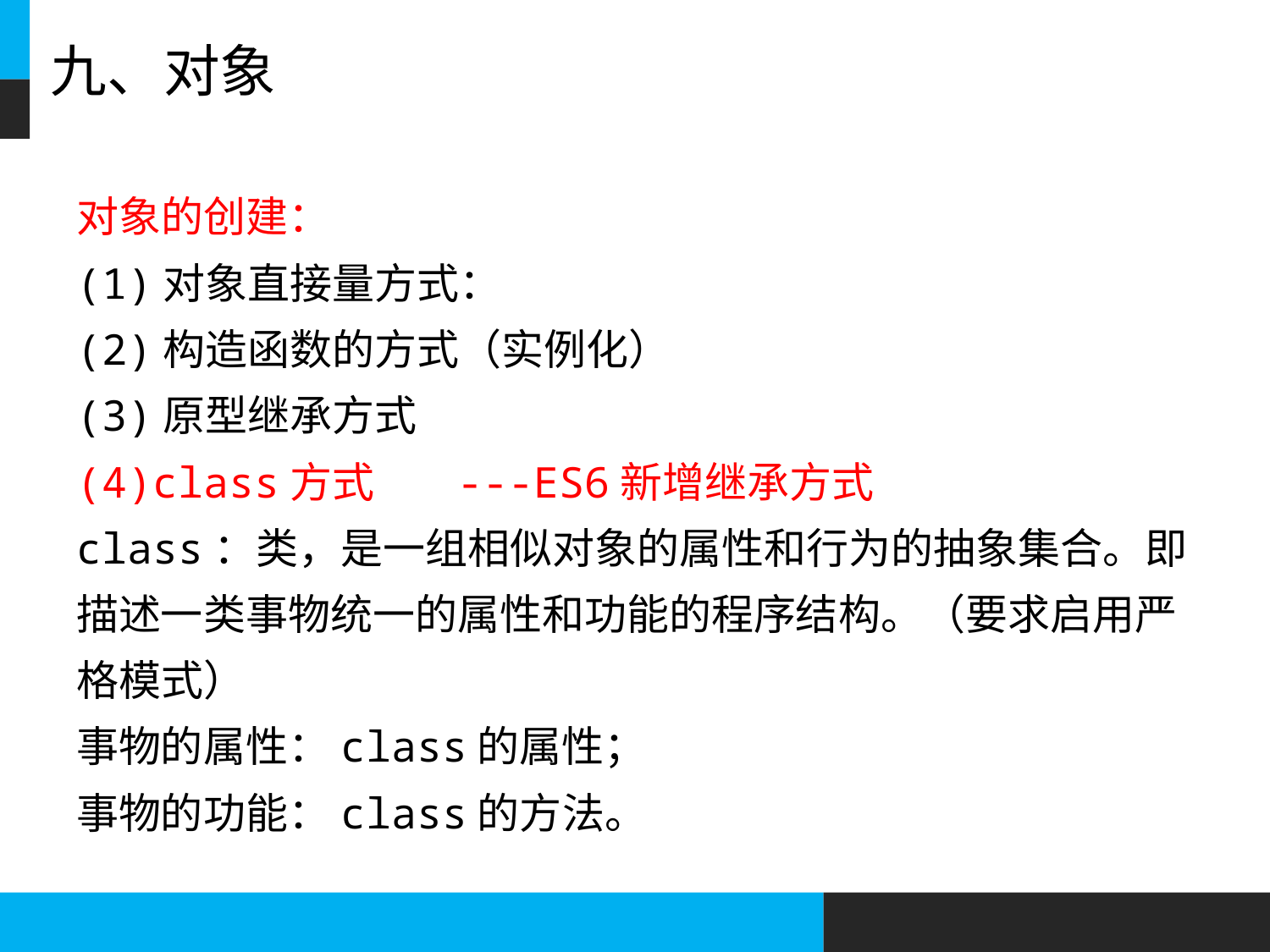

# 九、对象
对象的创建：
(1)对象直接量方式：
(2)构造函数的方式（实例化）
(3)原型继承方式
(4)class方式	---ES6新增继承方式
class：类，是一组相似对象的属性和行为的抽象集合。即描述一类事物统一的属性和功能的程序结构。（要求启用严格模式）
事物的属性：class的属性；
事物的功能：class的方法。